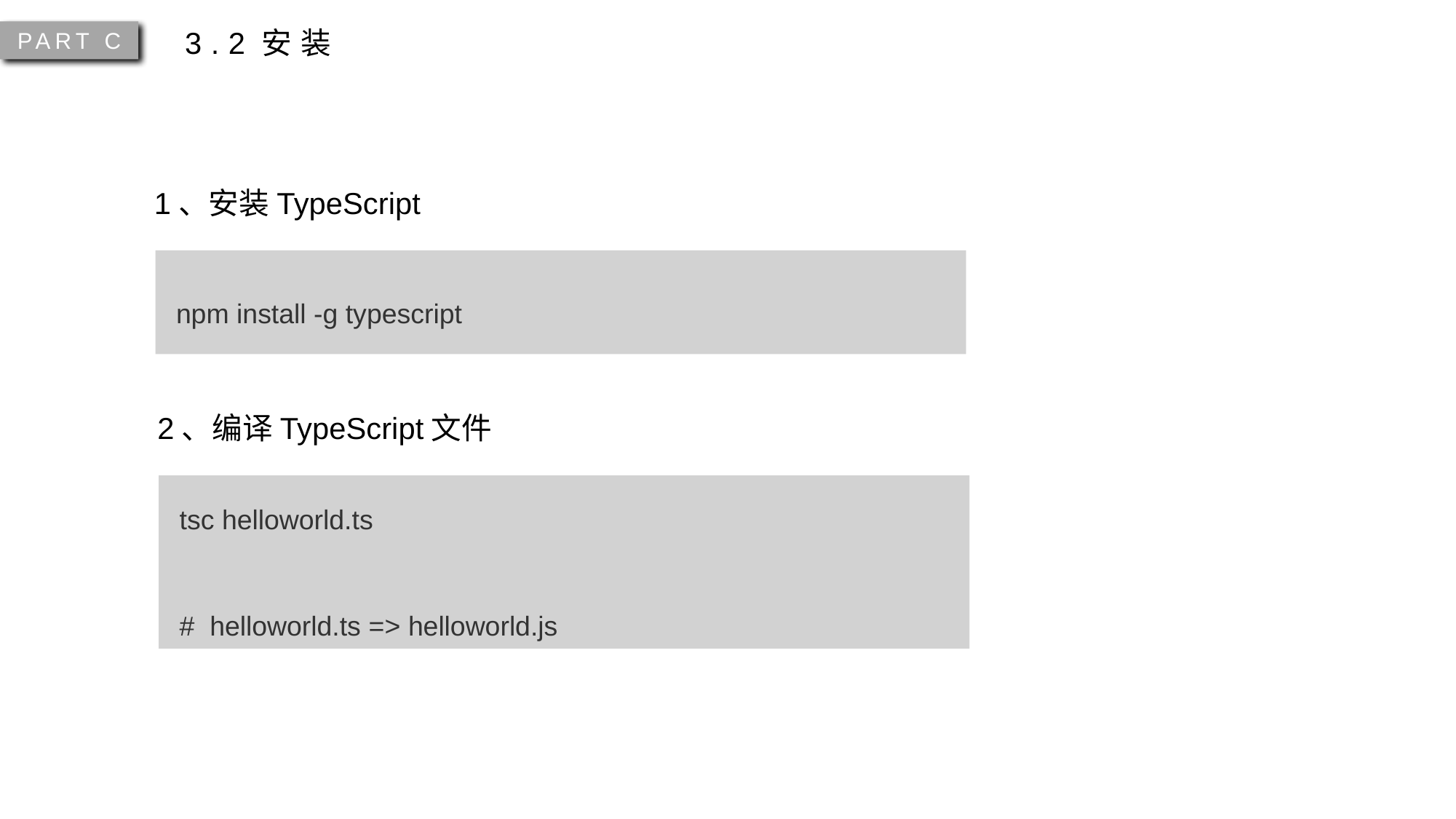

3.2安装
PART C
1、安装TypeScript
  npm install -g typescript
2、编译TypeScript文件
  tsc helloworld.ts

  #  helloworld.ts => helloworld.js